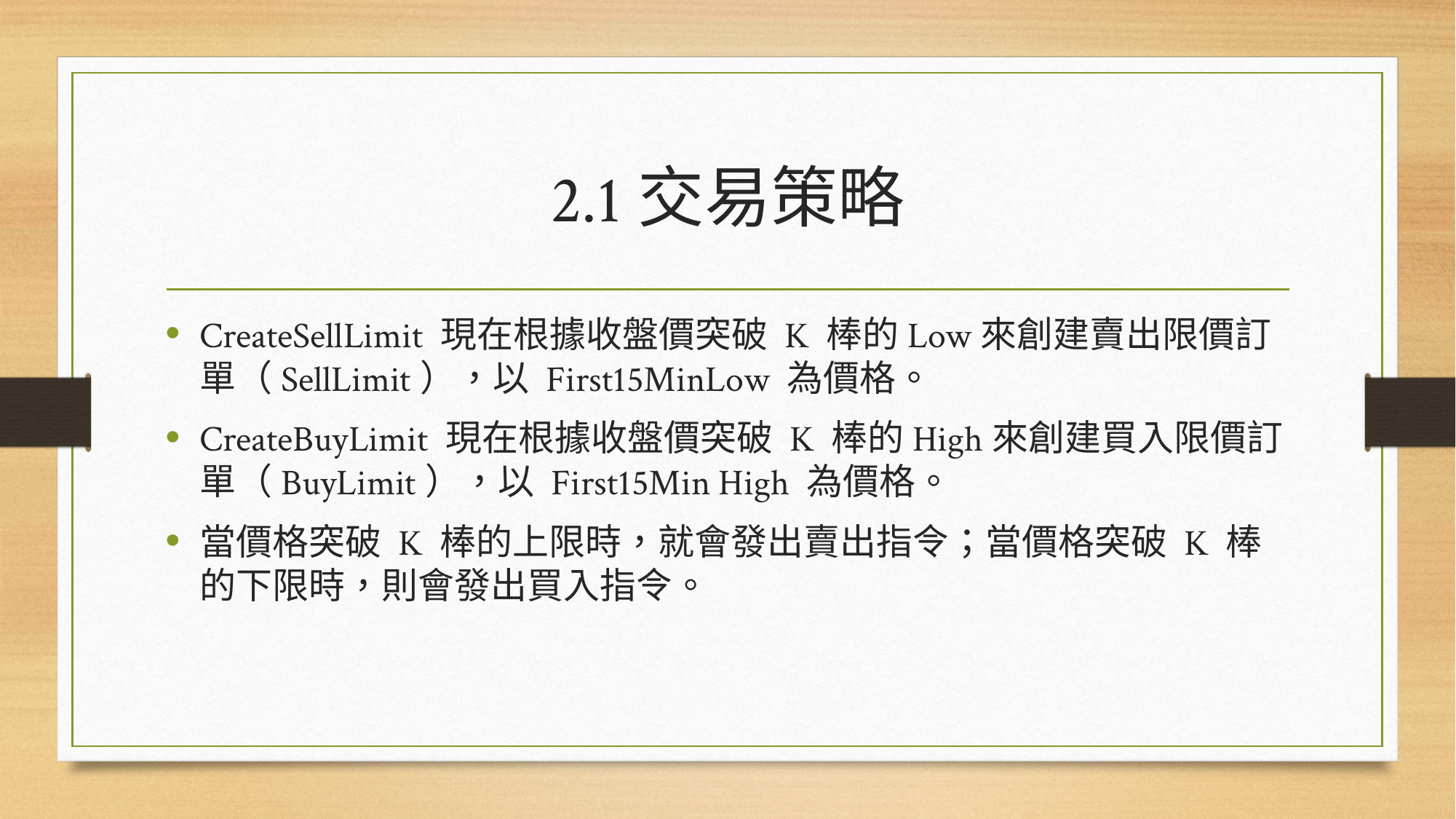

# 2.1交易策略
CreateSellLimit 現在根據收盤價突破 K 棒的Low來創建賣出限價訂單（SellLimit），以 First15MinLow 為價格。
CreateBuyLimit 現在根據收盤價突破 K 棒的High來創建買入限價訂單（BuyLimit），以 First15Min High 為價格。
當價格突破 K 棒的上限時，就會發出賣出指令；當價格突破 K 棒的下限時，則會發出買入指令。